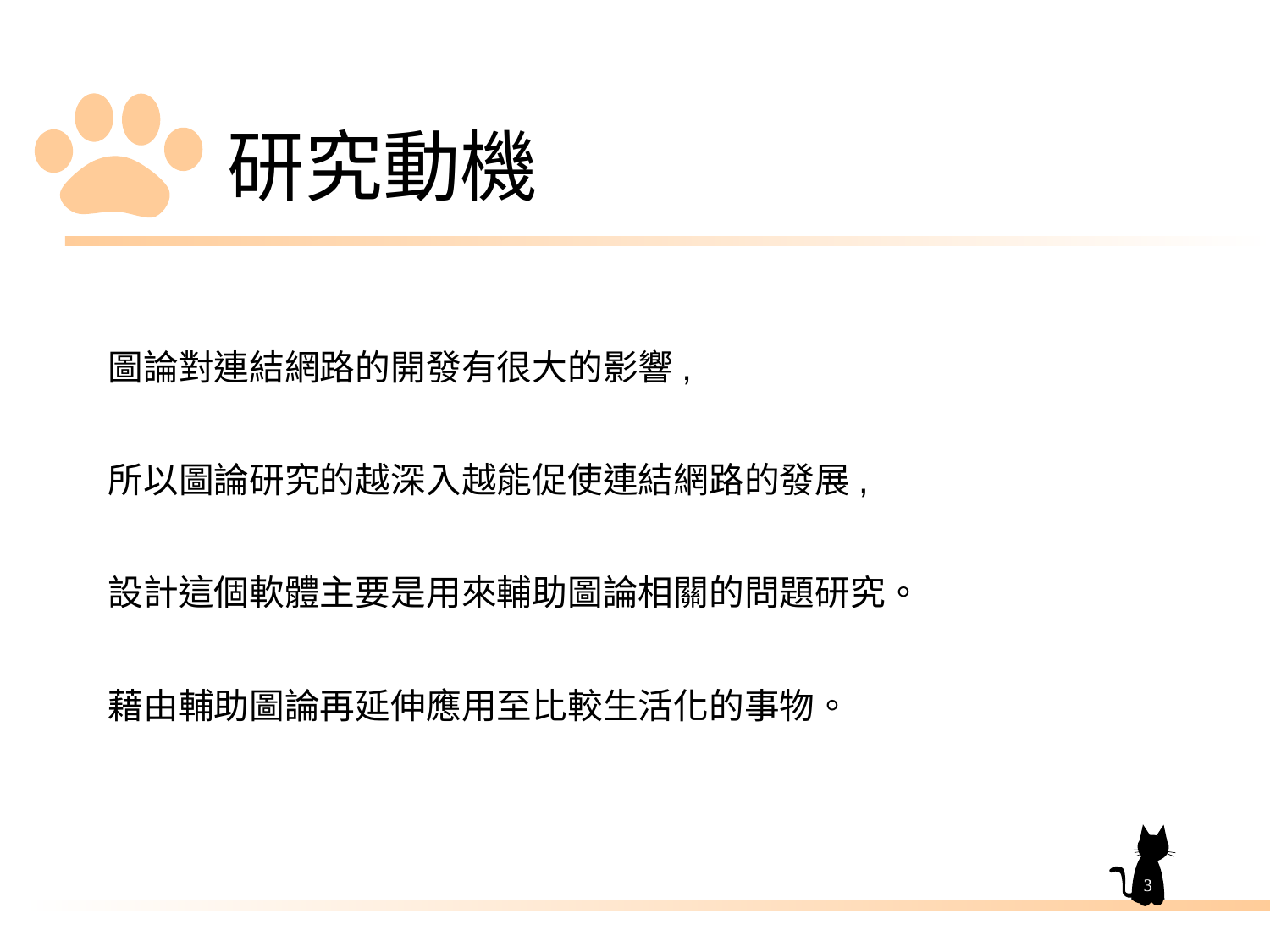

# 研究動機
圖論對連結網路的開發有很大的影響,
所以圖論研究的越深入越能促使連結網路的發展,
設計這個軟體主要是用來輔助圖論相關的問題研究。
藉由輔助圖論再延伸應用至比較生活化的事物。

3